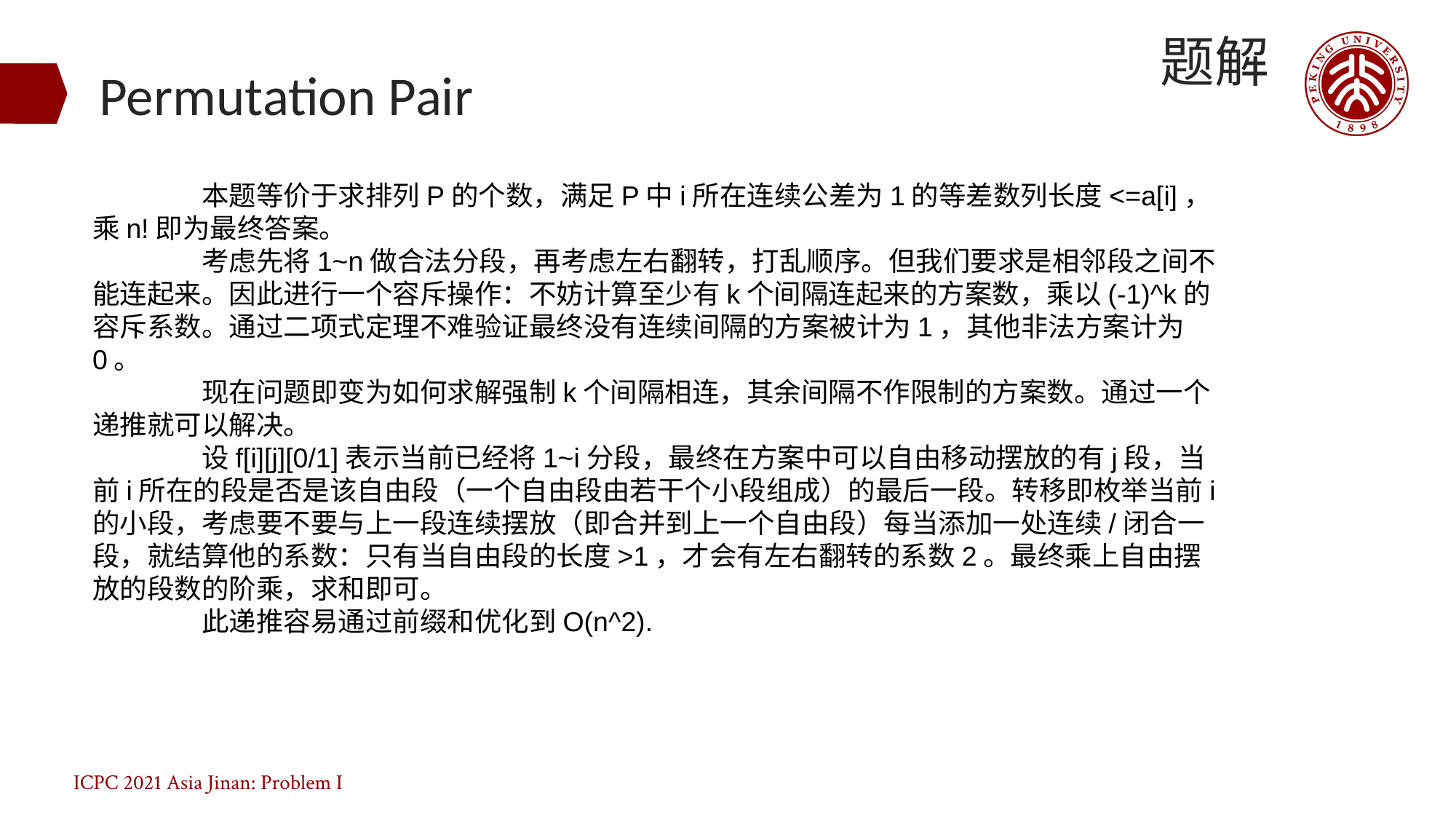

题解
# Permutation Pair
24
	本题等价于求排列P的个数，满足P中i所在连续公差为1的等差数列长度<=a[i]，乘n!即为最终答案。
	考虑先将1~n做合法分段，再考虑左右翻转，打乱顺序。但我们要求是相邻段之间不能连起来。因此进行一个容斥操作：不妨计算至少有k个间隔连起来的方案数，乘以(-1)^k的容斥系数。通过二项式定理不难验证最终没有连续间隔的方案被计为1，其他非法方案计为0。
	现在问题即变为如何求解强制k个间隔相连，其余间隔不作限制的方案数。通过一个递推就可以解决。
	设f[i][j][0/1]表示当前已经将1~i分段，最终在方案中可以自由移动摆放的有j段，当前i所在的段是否是该自由段（一个自由段由若干个小段组成）的最后一段。转移即枚举当前i的小段，考虑要不要与上一段连续摆放（即合并到上一个自由段）每当添加一处连续/闭合一段，就结算他的系数：只有当自由段的长度>1，才会有左右翻转的系数2。最终乘上自由摆放的段数的阶乘，求和即可。
	此递推容易通过前缀和优化到O(n^2).

ICPC 2021 Asia Jinan: Problem I